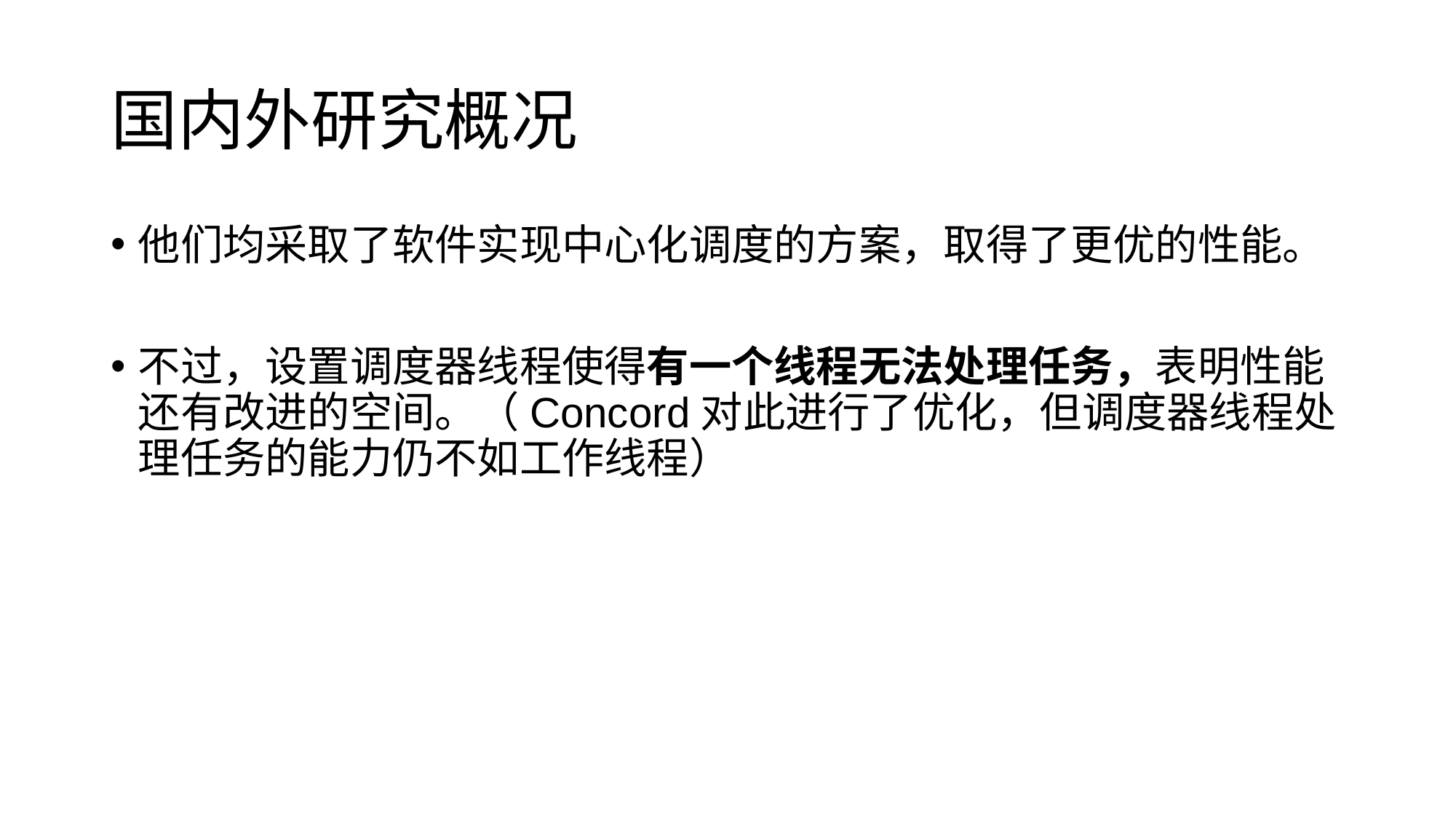

# 国内外研究概况
他们均采取了软件实现中心化调度的方案，取得了更优的性能。

不过，设置调度器线程使得有一个线程无法处理任务，表明性能还有改进的空间。（Concord对此进行了优化，但调度器线程处理任务的能力仍不如工作线程）